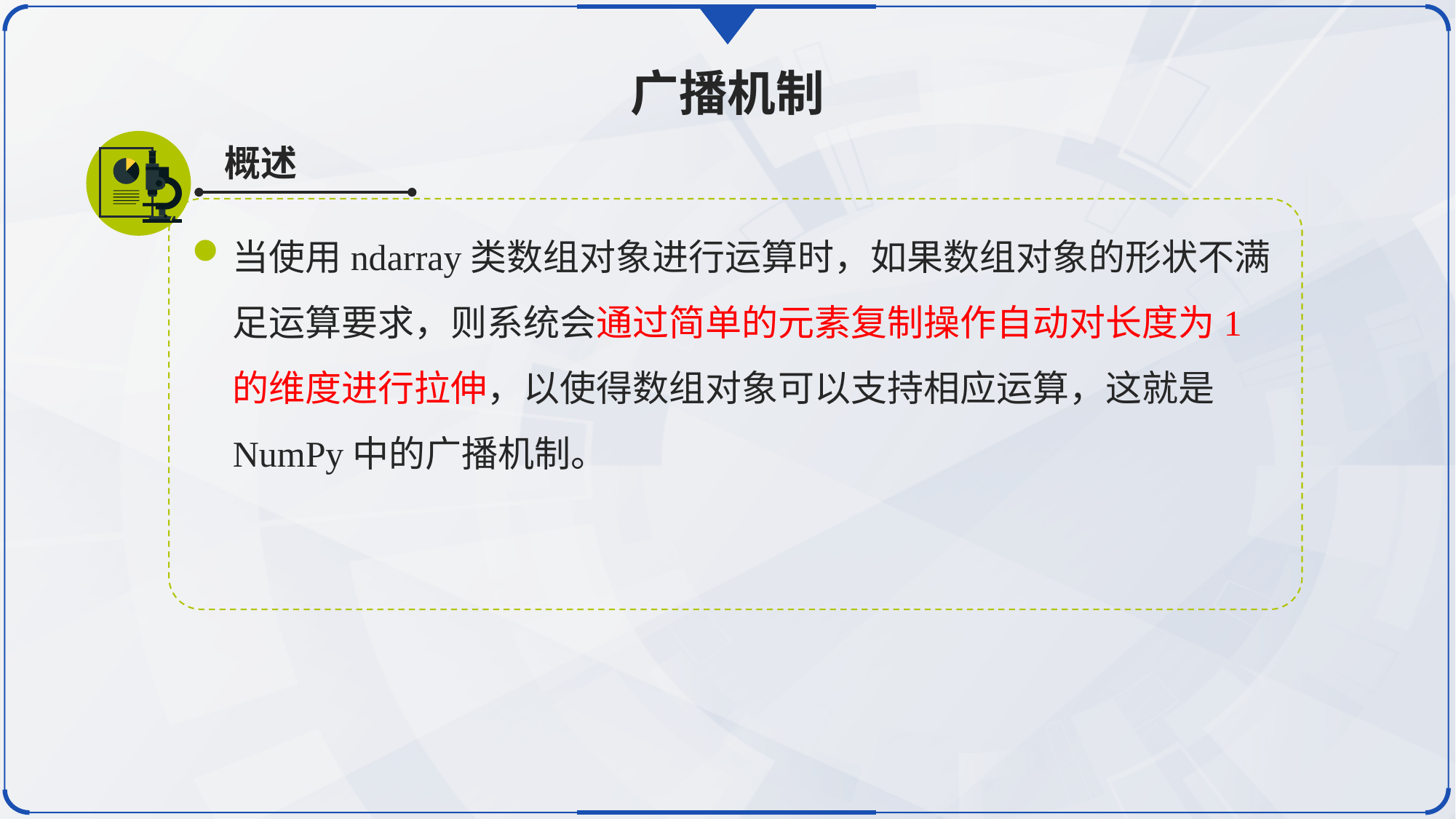

广播机制

概述

当使用ndarray类数组对象进行运算时，如果数组对象的形状不满足运算要求，则系统会通过简单的元素复制操作自动对长度为1的维度进行拉伸，以使得数组对象可以支持相应运算，这就是NumPy中的广播机制。